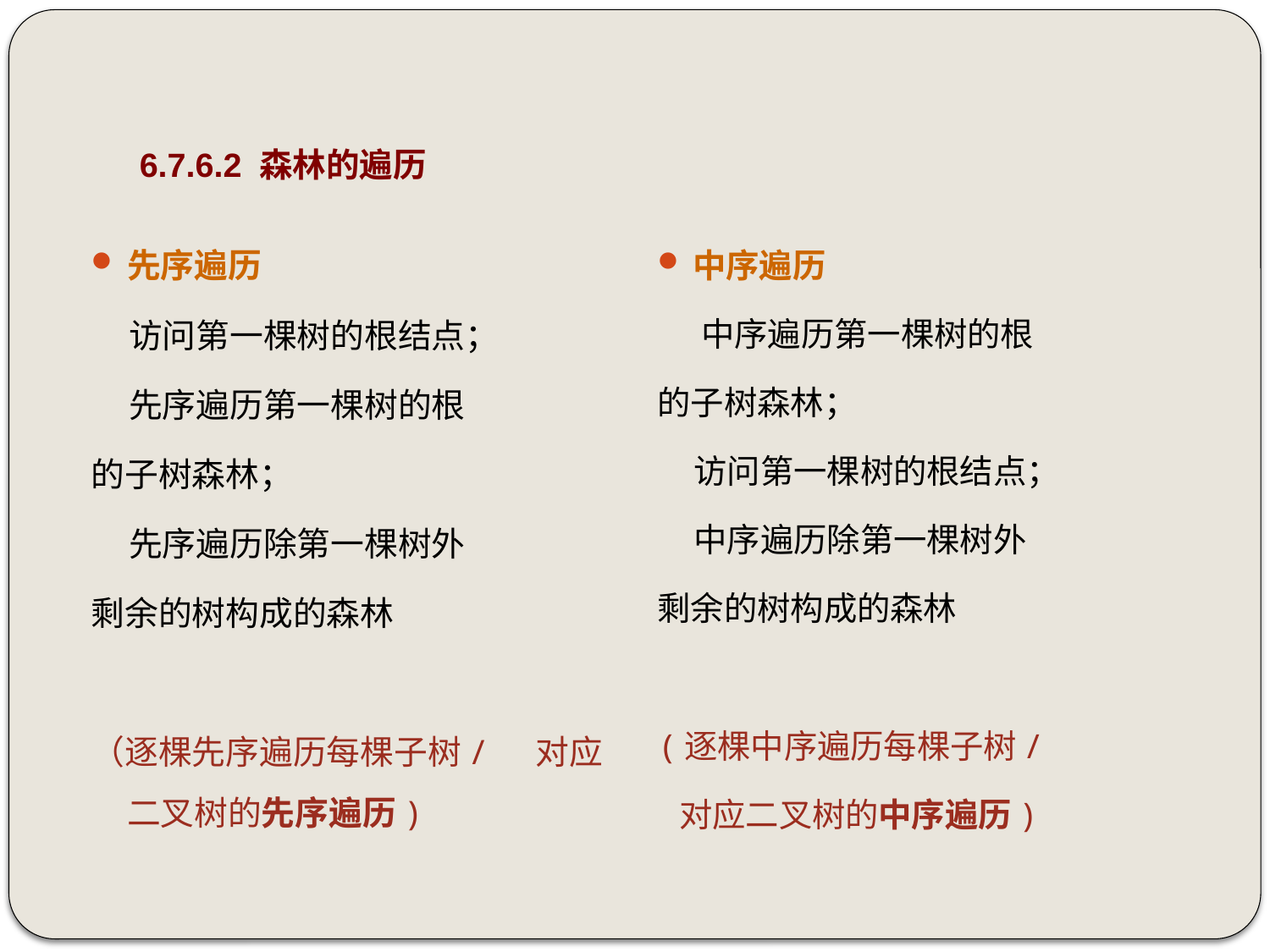

# 6.7.6.2 森林的遍历
先序遍历
    访问第一棵树的根结点；
    先序遍历第一棵树的根
的子树森林；
    先序遍历除第一棵树外
剩余的树构成的森林

（逐棵先序遍历每棵子树/  对应二叉树的先序遍历)
中序遍历
     中序遍历第一棵树的根
的子树森林；
    访问第一棵树的根结点；
    中序遍历除第一棵树外
剩余的树构成的森林

(逐棵中序遍历每棵子树/
  对应二叉树的中序遍历)